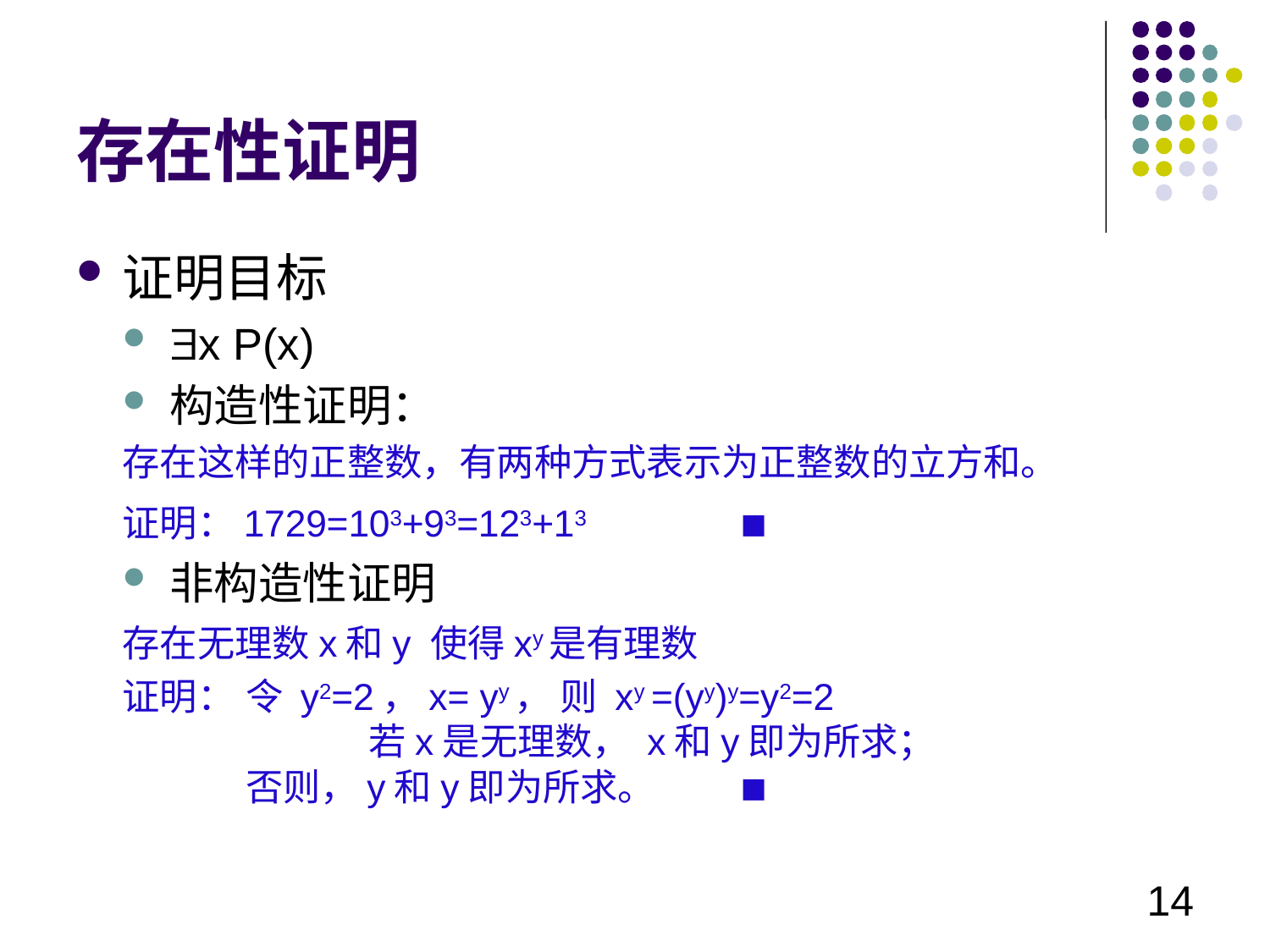

# 存在性证明
证明目标
∃x P(x)
构造性证明：
	存在这样的正整数，有两种方式表示为正整数的立方和。
	证明：1729=103+93=123+13    			⏹
非构造性证明
	存在无理数x和y 使得xy是有理数
	证明：	令 y2=2，x= yy， 则 xy =(yy)y=y2=2
	            	若x是无理数， x和y即为所求；
  		否则，y和y即为所求。 			⏹
14